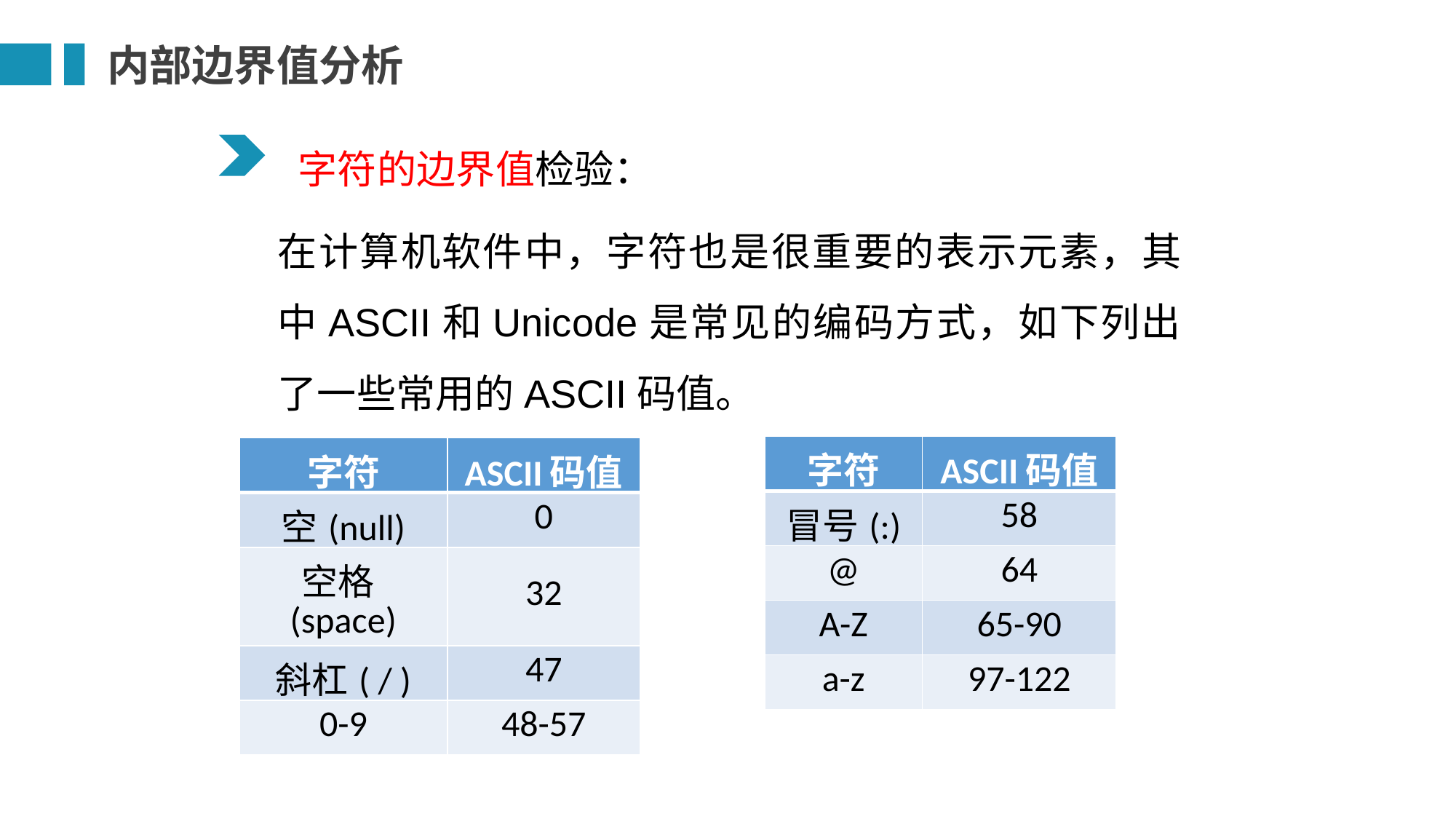

内部边界值分析

字符的边界值检验：

在计算机软件中，字符也是很重要的表示元素，其中ASCII和Unicode是常见的编码方式，如下列出了一些常用的ASCII码值。
| 字符 | ASCII码值 |
| --- | --- |
| 冒号(:) | 58 |
| @ | 64 |
| A-Z | 65-90 |
| a-z | 97-122 |
| 字符 | ASCII码值 |
| --- | --- |
| 空(null) | 0 |
| 空格(space) | 32 |
| 斜杠( / ) | 47 |
| 0-9 | 48-57 |
57